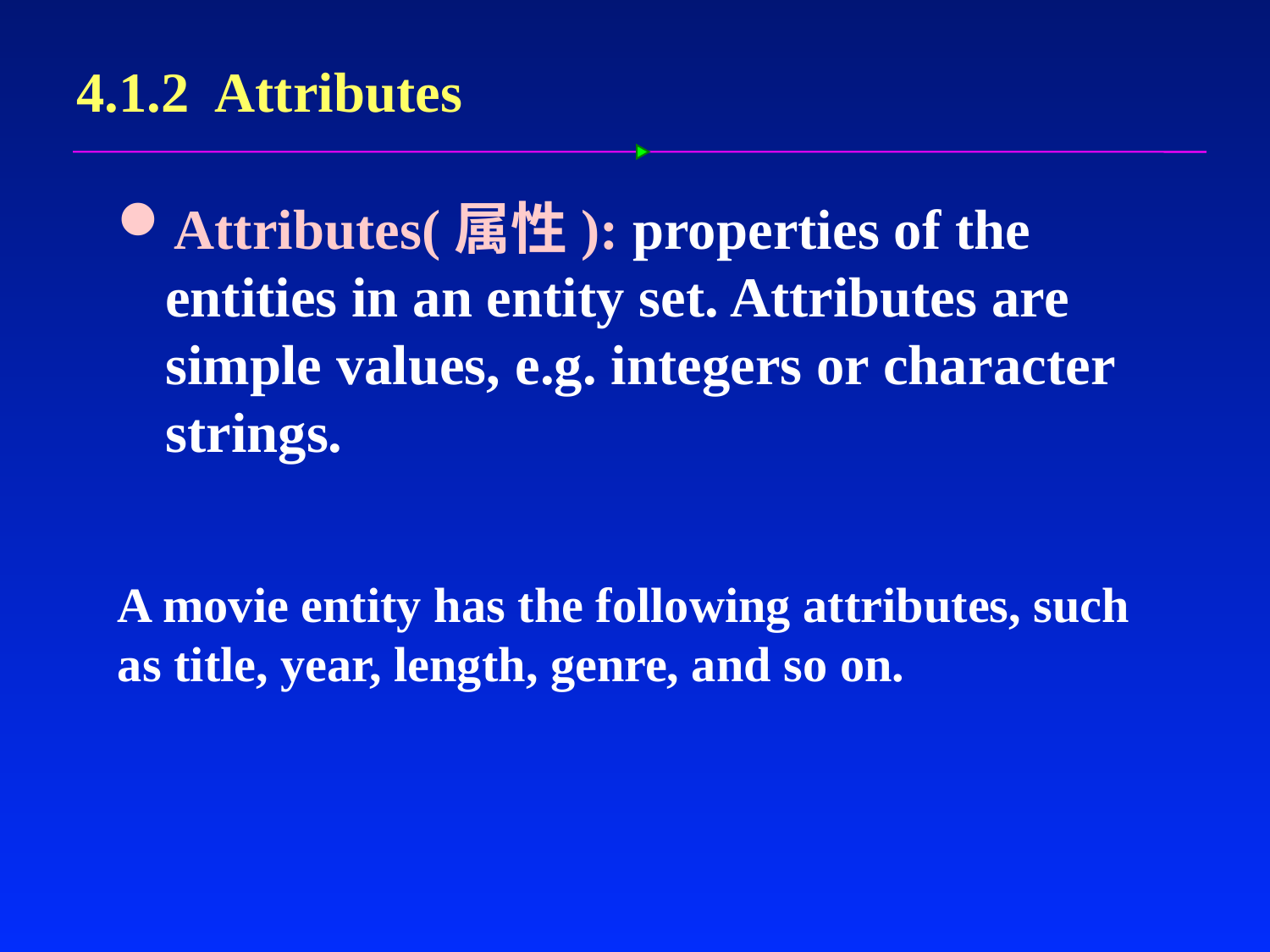

# 4.1.2  Attributes

Attributes(属性): properties of the entities in an entity set. Attributes are simple values, e.g. integers or character strings.

A movie entity has the following attributes, such as title, year, length, genre, and so on.